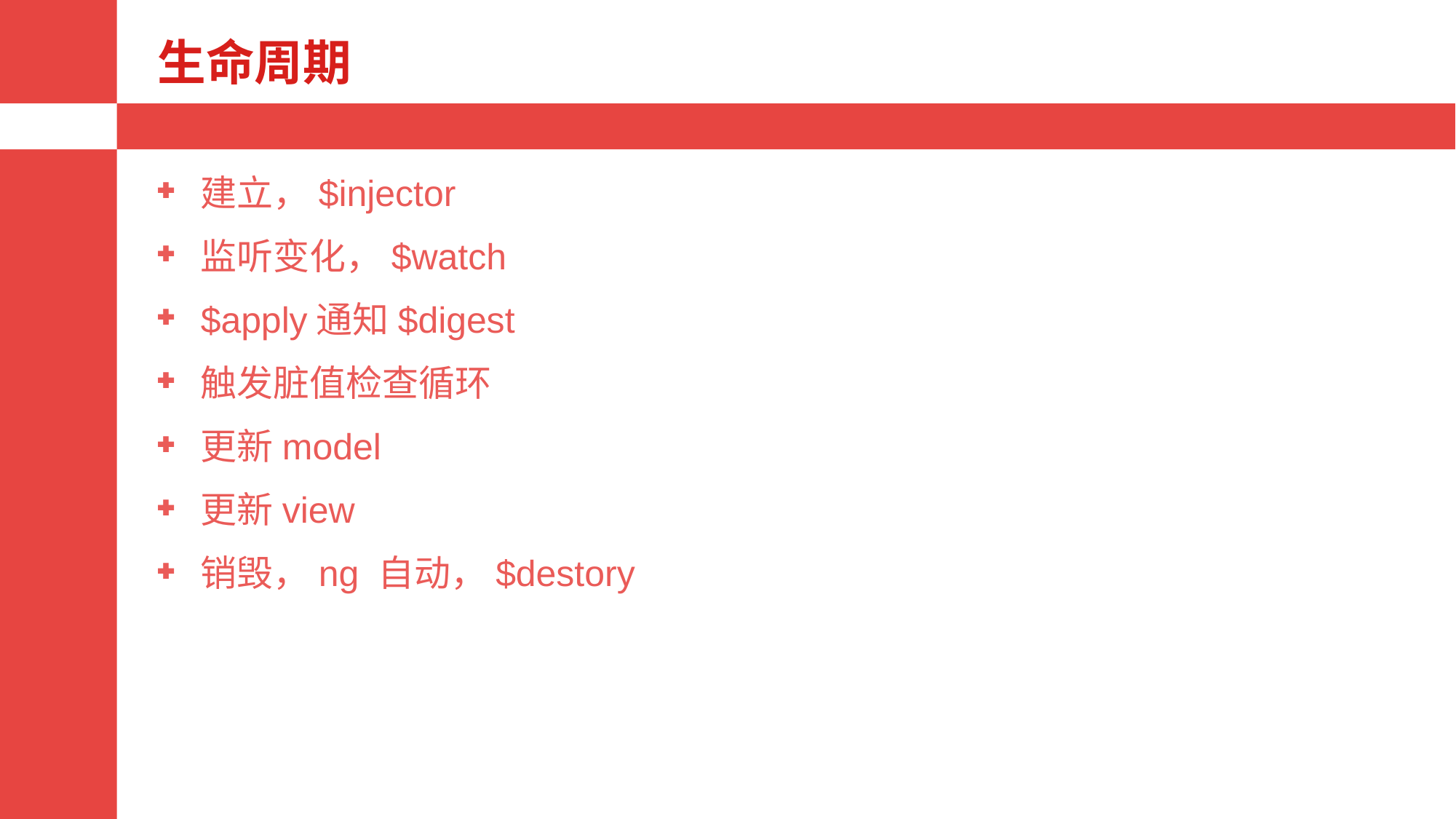

# 生命周期
建立，$injector
监听变化，$watch
$apply通知$digest
触发脏值检查循环
更新model
更新view
销毁，ng 自动，$destory